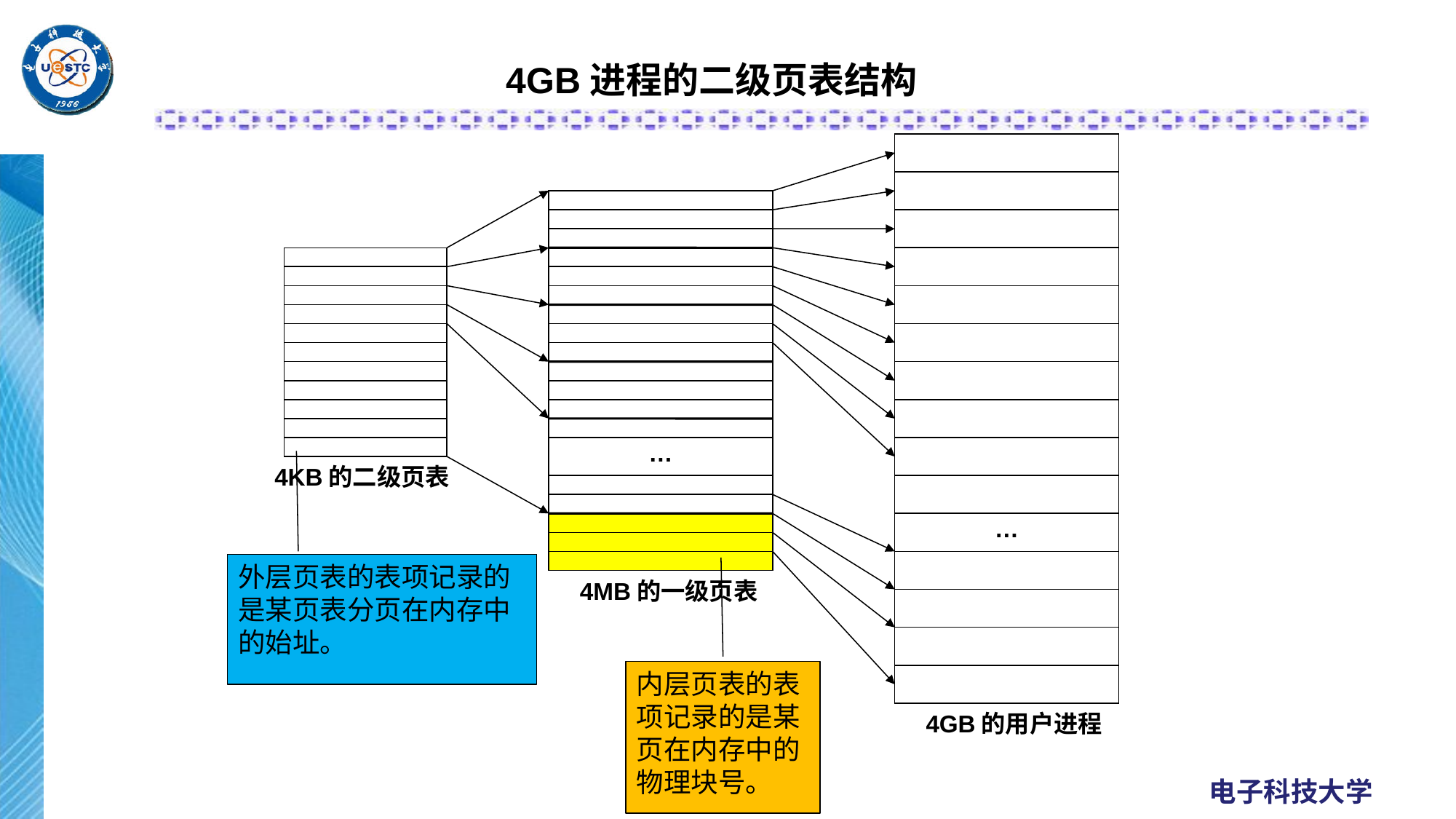

4GB进程的二级页表结构

…

…

4KB的二级页表
4MB的一级页表
4GB的用户进程

外层页表的表项记录的是某页表分页在内存中的始址。
内层页表的表项记录的是某页在内存中的物理块号。